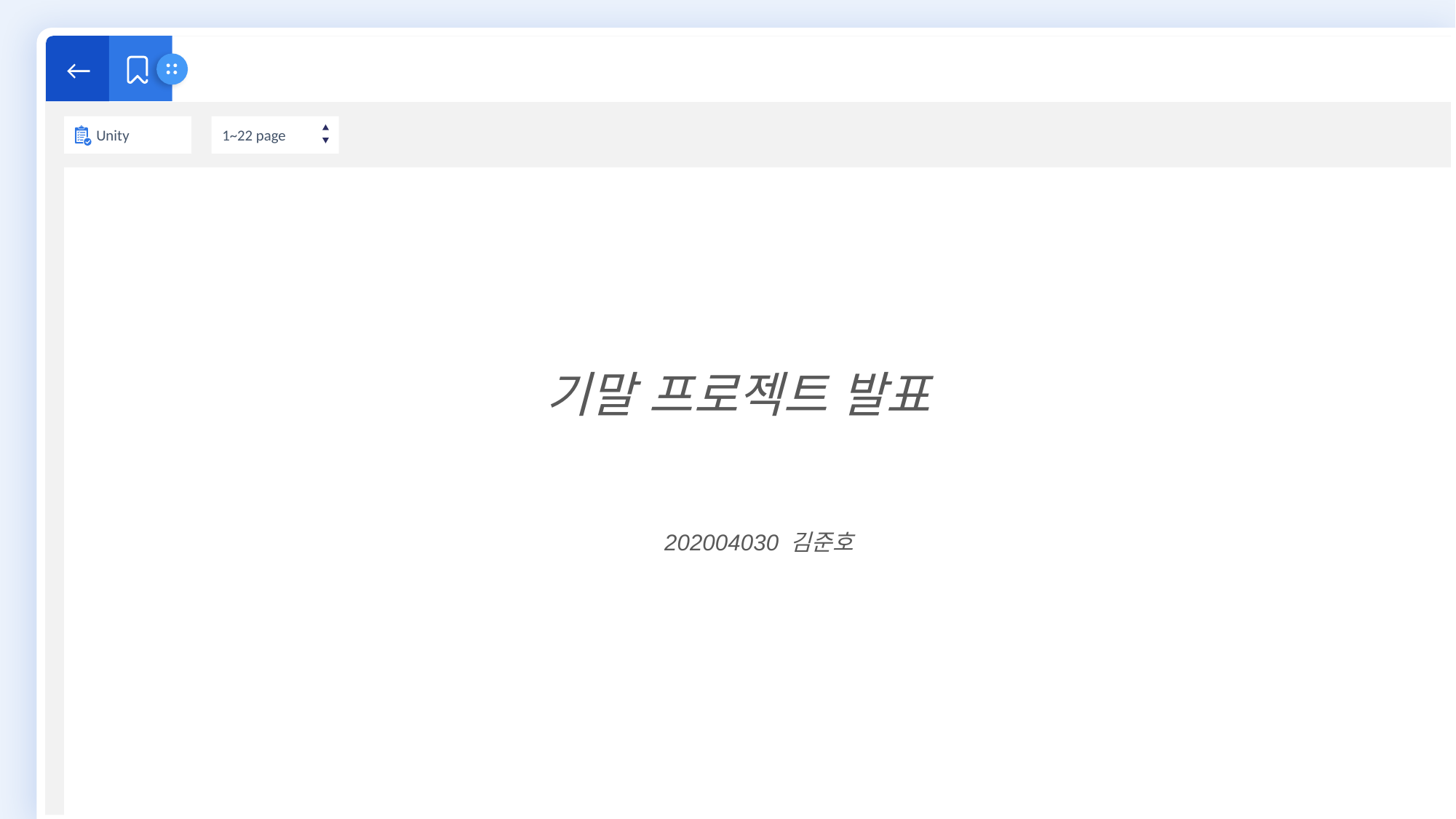

←

Unity
1~22 page

기말 프로젝트 발표
202004030 김준호